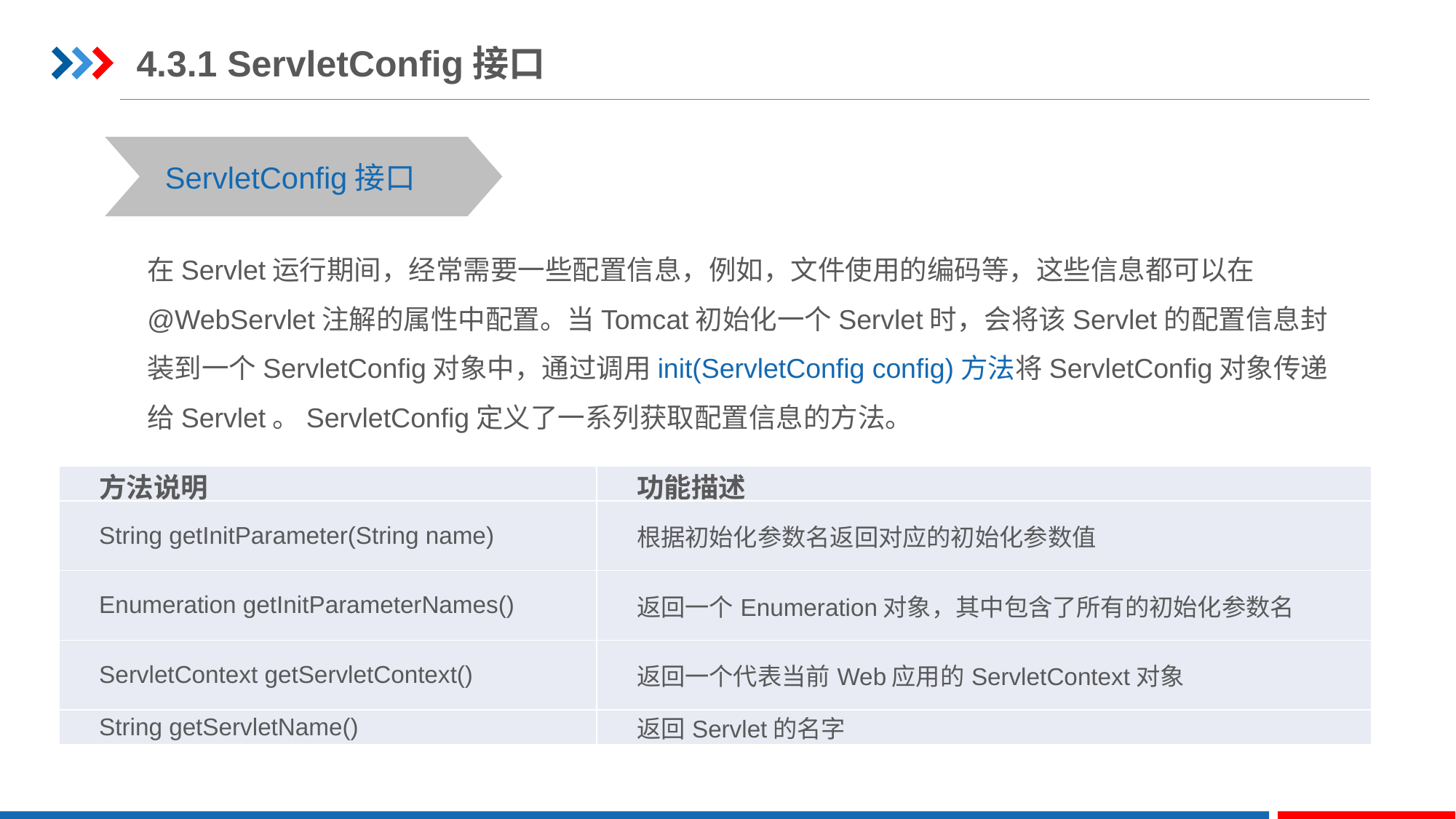

4.3.1 ServletConfig接口

ServletConfig接口
在Servlet运行期间，经常需要一些配置信息，例如，文件使用的编码等，这些信息都可以在@WebServlet注解的属性中配置。当Tomcat初始化一个Servlet时，会将该Servlet的配置信息封装到一个ServletConfig对象中，通过调用init(ServletConfig config)方法将ServletConfig对象传递给Servlet。ServletConfig定义了一系列获取配置信息的方法。
| 方法说明 | 功能描述 |
| --- | --- |
| String getInitParameter(String name) | 根据初始化参数名返回对应的初始化参数值 |
| Enumeration getInitParameterNames() | 返回一个Enumeration对象，其中包含了所有的初始化参数名 |
| ServletContext getServletContext() | 返回一个代表当前Web应用的ServletContext对象 |
| String getServletName() | 返回Servlet的名字 |